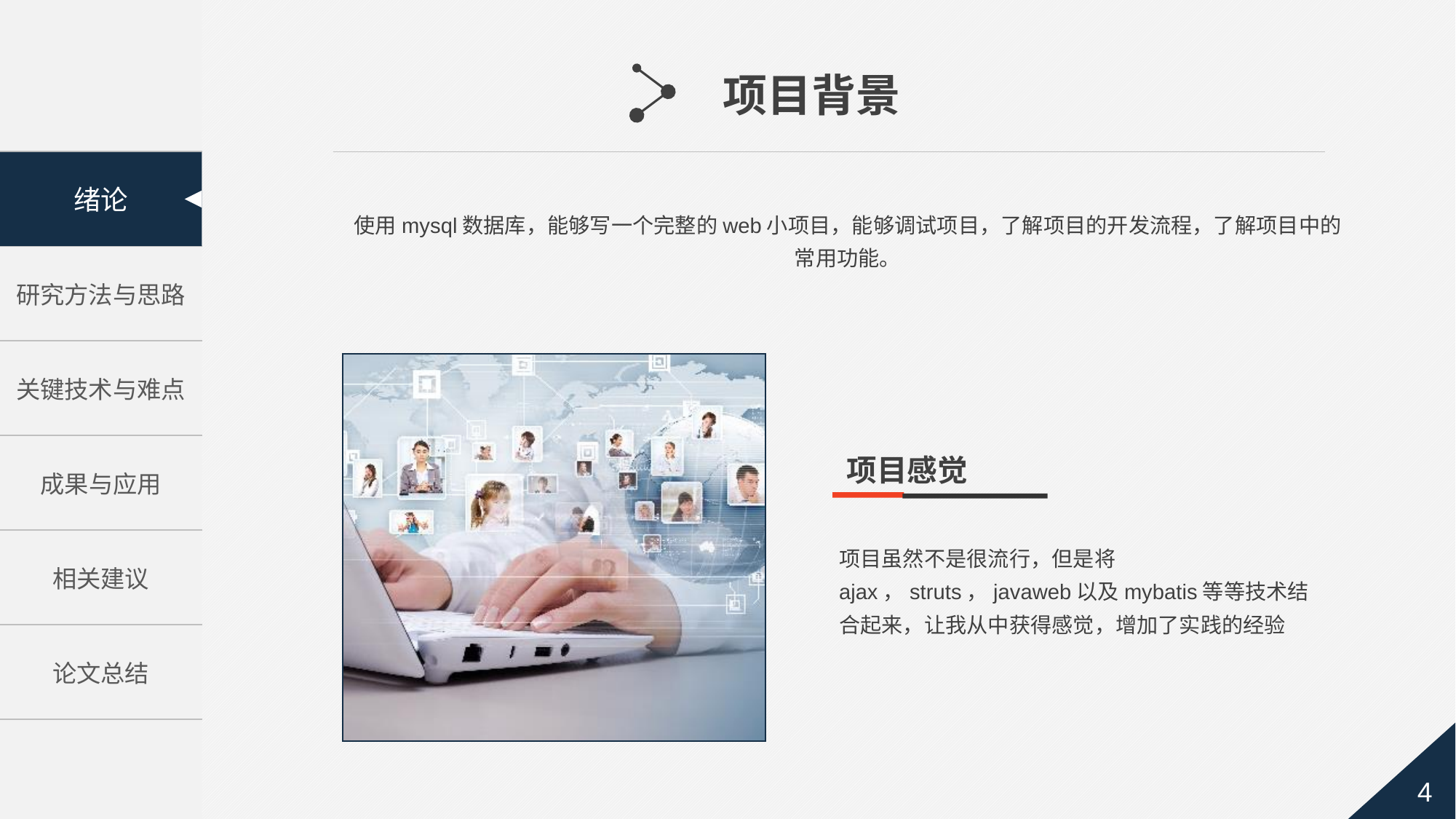

项目背景
使用mysql数据库，能够写一个完整的web小项目，能够调试项目，了解项目的开发流程，了解项目中的常用功能。

项目感觉

项目虽然不是很流行，但是将ajax，struts，javaweb以及mybatis等等技术结合起来，让我从中获得感觉，增加了实践的经验